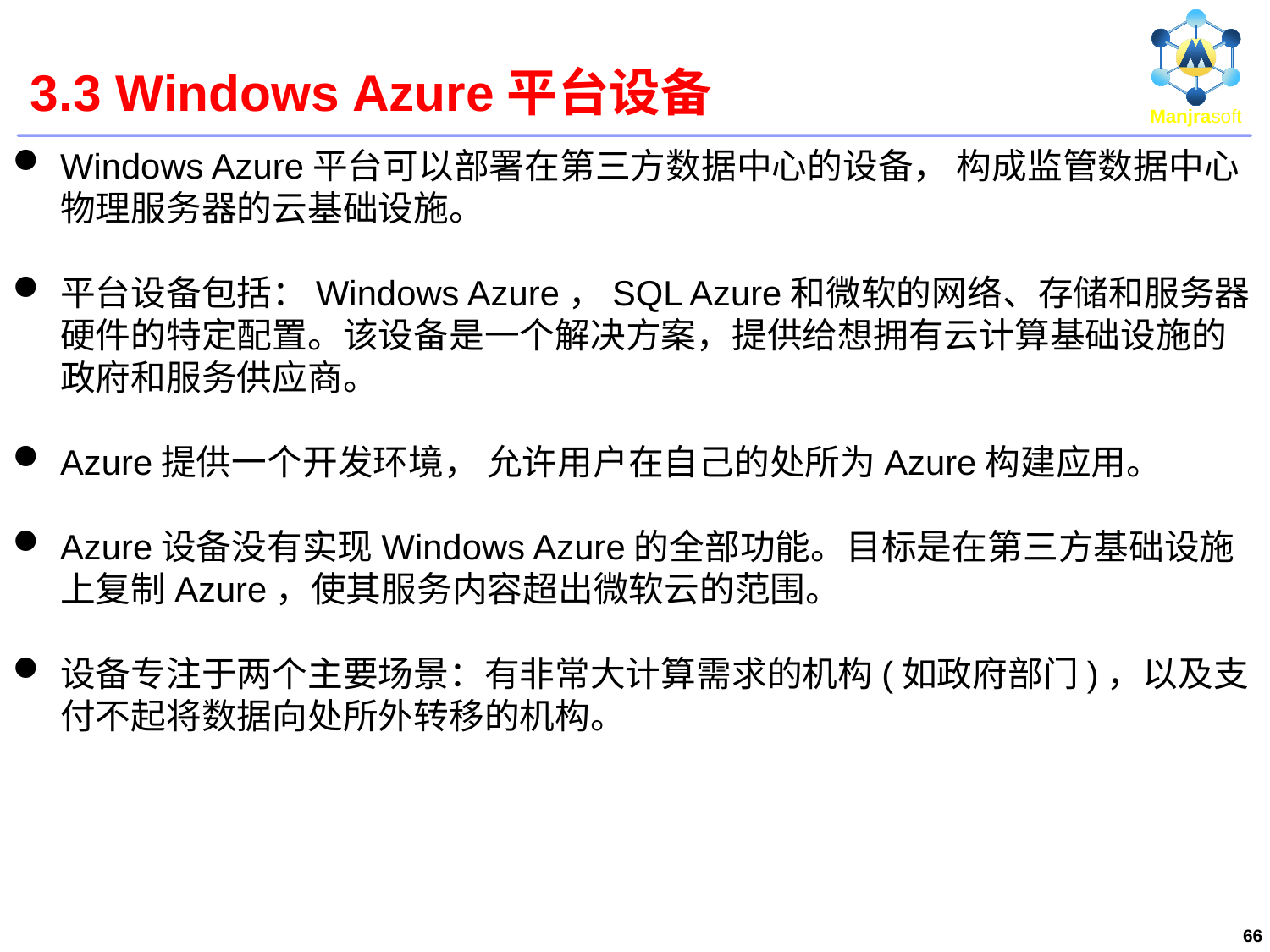

# 3.3 Windows Azure平台设备
Windows Azure平台可以部署在第三方数据中心的设备， 构成监管数据中心物理服务器的云基础设施。

平台设备包括：Windows Azure，SQL Azure和微软的网络、存储和服务器硬件的特定配置。该设备是一个解决方案，提供给想拥有云计算基础设施的政府和服务供应商。

Azure提供一个开发环境， 允许用户在自己的处所为Azure构建应用。

Azure设备没有实现Windows Azure的全部功能。目标是在第三方基础设施上复制Azure，使其服务内容超出微软云的范围。

设备专注于两个主要场景：有非常大计算需求的机构(如政府部门)，以及支付不起将数据向处所外转移的机构。
66